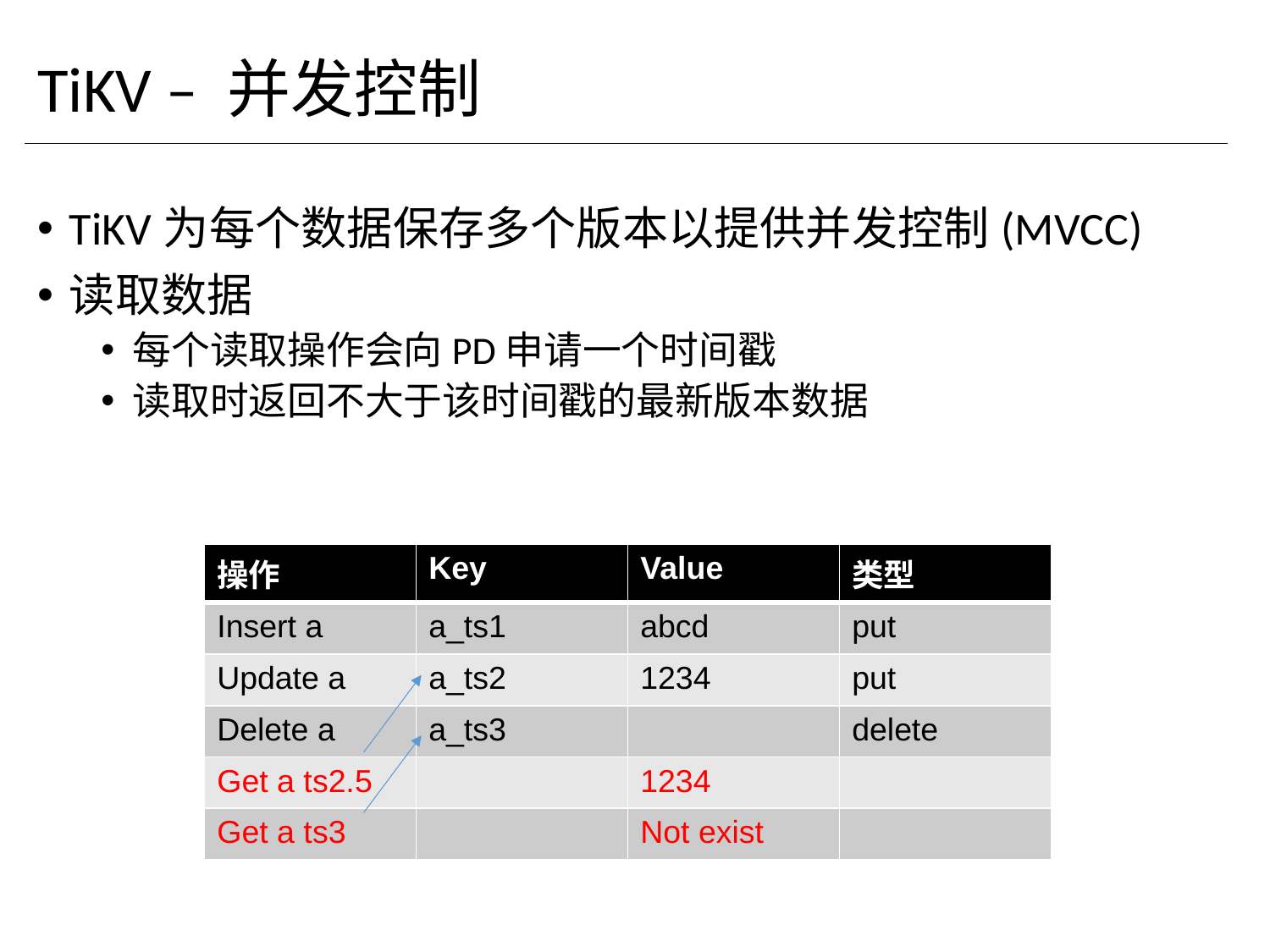

# TiKV – 并发控制
TiKV为每个数据保存多个版本以提供并发控制(MVCC)
读取数据
每个读取操作会向PD申请一个时间戳
读取时返回不大于该时间戳的最新版本数据

| 操作 | Key | Value | 类型 |
| --- | --- | --- | --- |
| Insert a | a\_ts1 | abcd | put |
| Update a | a\_ts2 | 1234 | put |
| Delete a | a\_ts3 |  | delete |
| Get a ts2.5 |  | 1234 |  |
| Get a ts3 |  | Not exist |  |